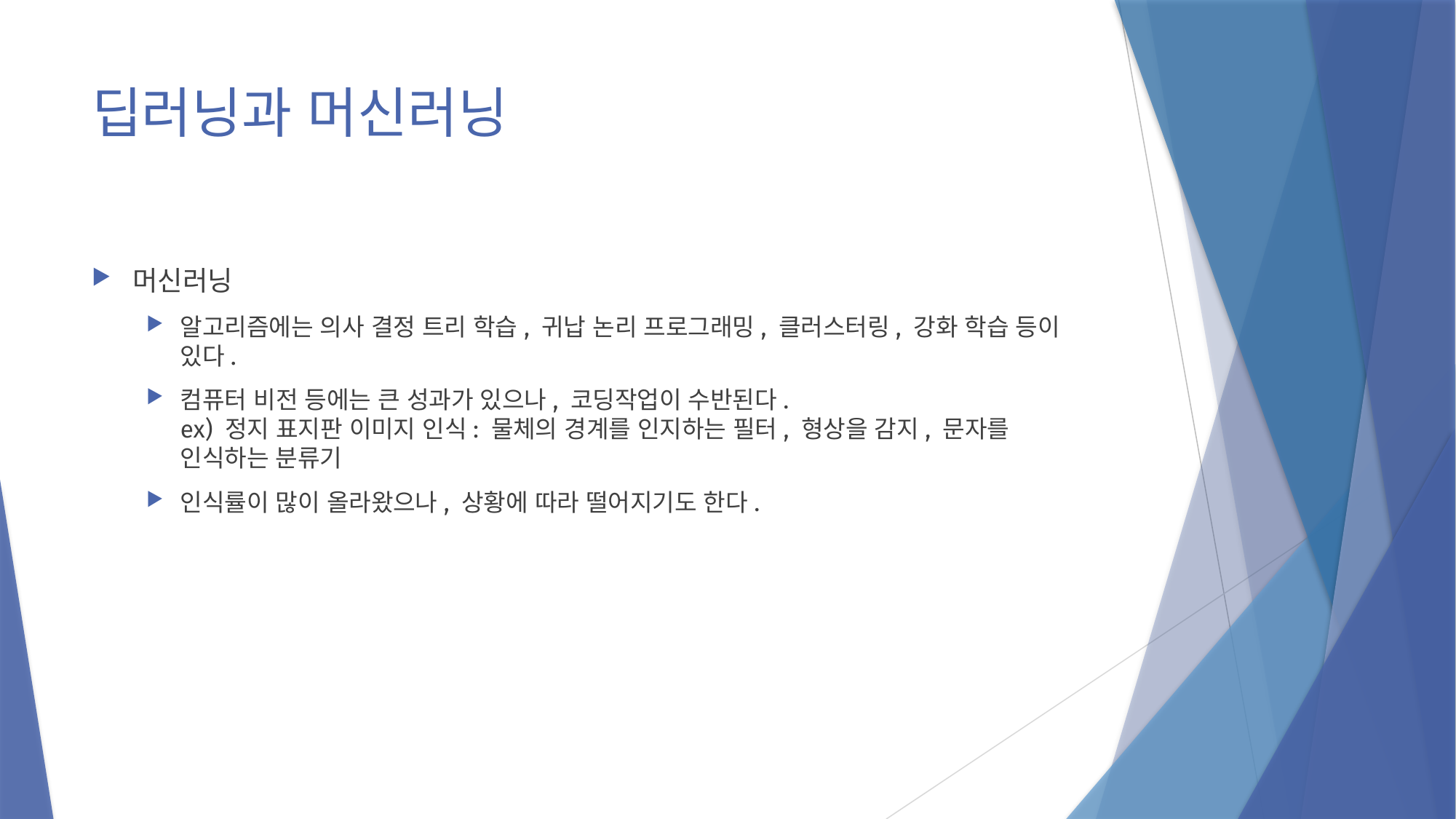

# 딥러닝과 머신러닝
머신러닝
알고리즘에는 의사 결정 트리 학습, 귀납 논리 프로그래밍, 클러스터링, 강화 학습 등이 있다.
컴퓨터 비전 등에는 큰 성과가 있으나, 코딩작업이 수반된다.
ex) 정지 표지판 이미지 인식: 물체의 경계를 인지하는 필터, 형상을 감지, 문자를 인식하는 분류기
인식률이 많이 올라왔으나, 상황에 따라 떨어지기도 한다.